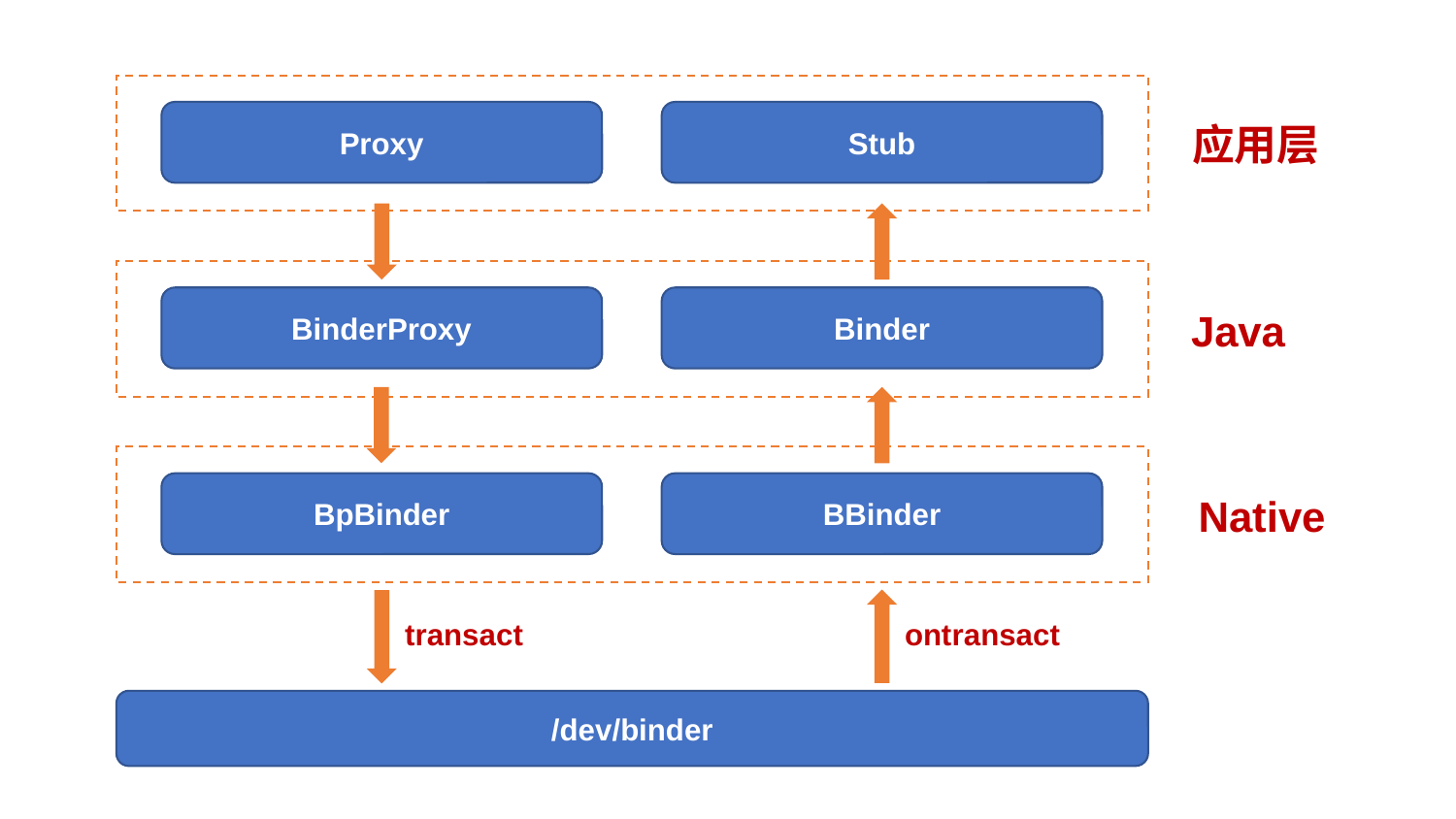

Stub
Proxy
应用层

Binder
BinderProxy
Java

BpBinder
BBinder
Native

transact
ontransact
/dev/binder